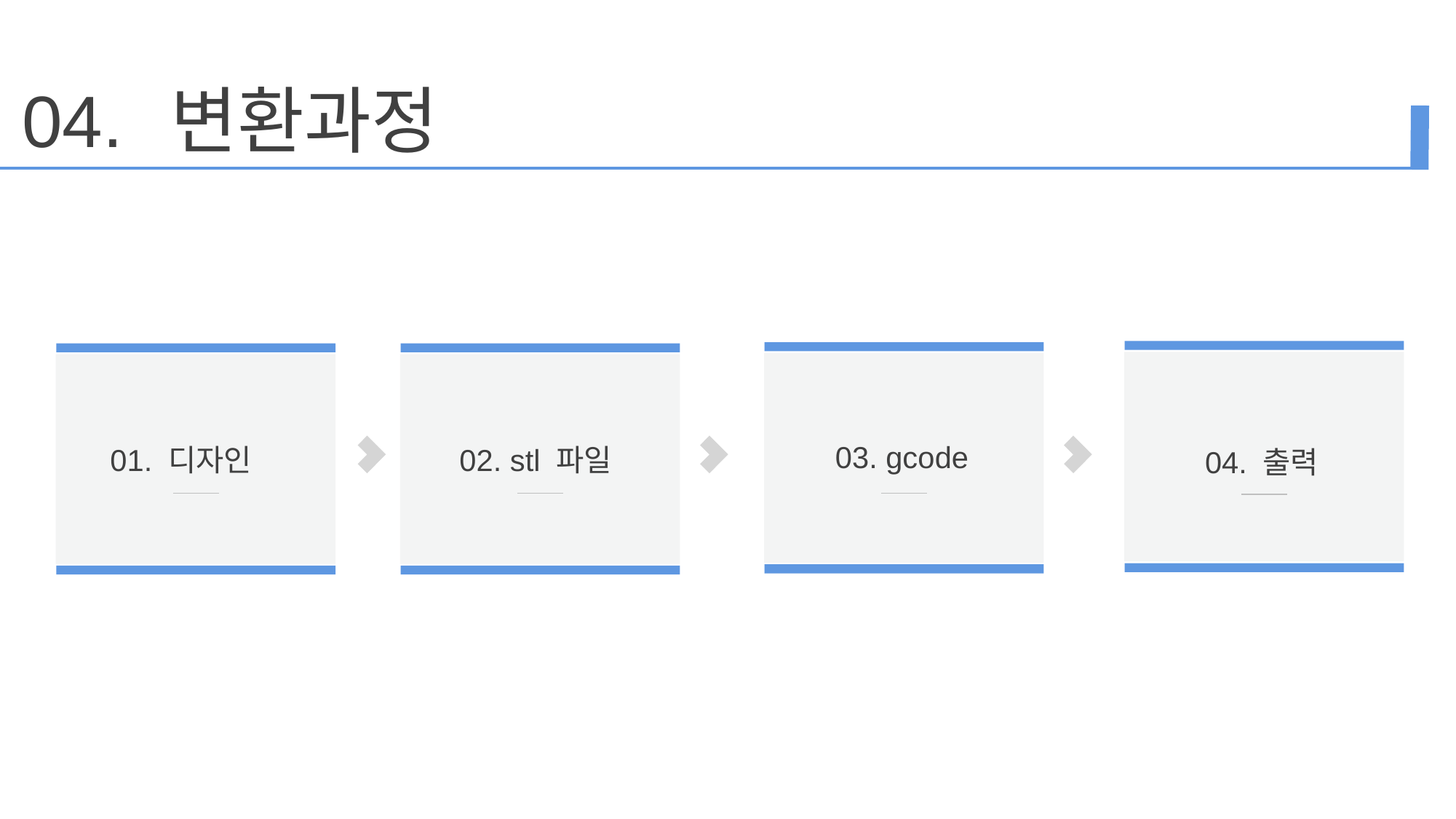

04.
변환과정

03. gcode
01. 디자인
02. stl 파일
04. 출력